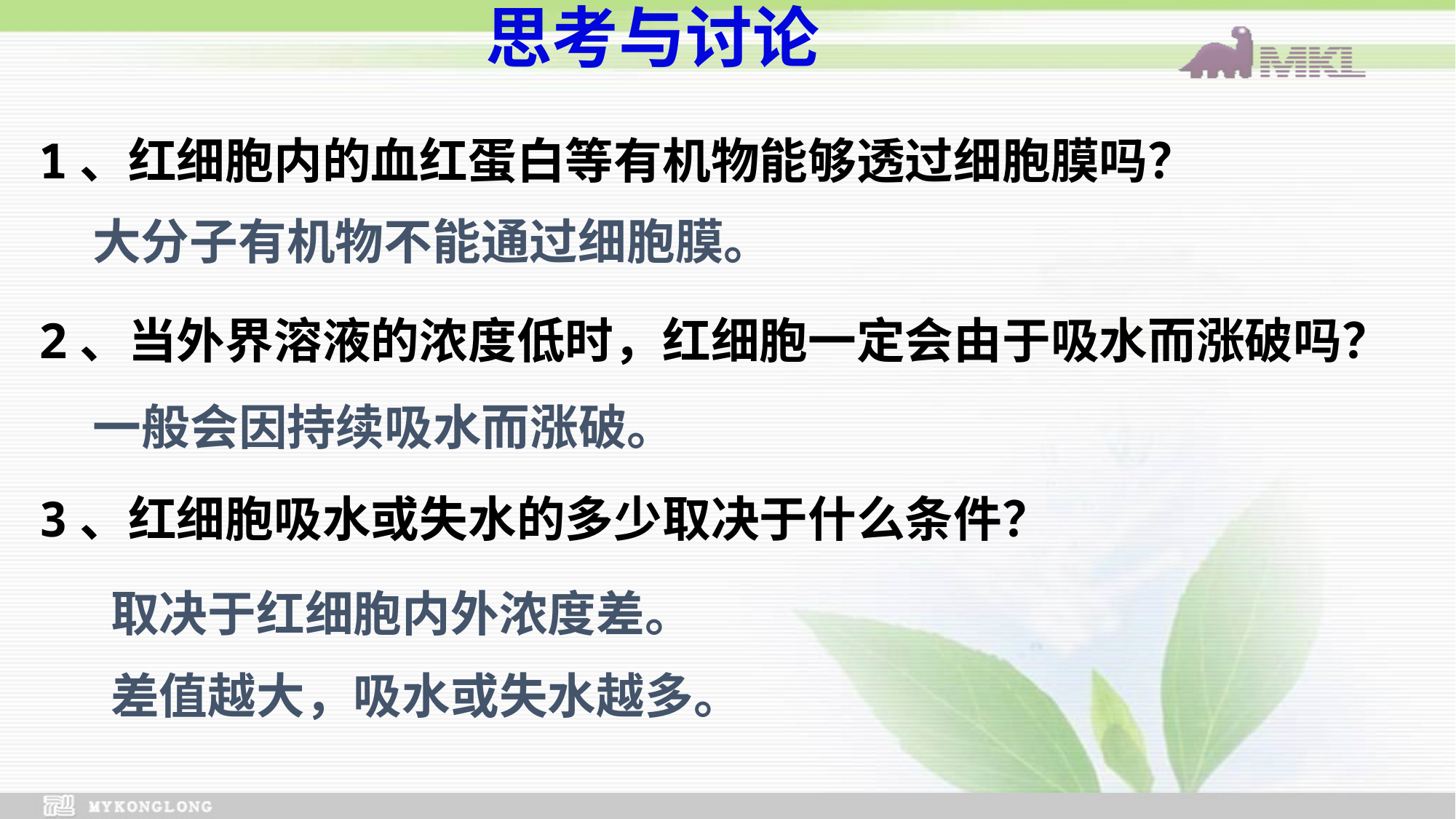

思考与讨论
1、红细胞内的血红蛋白等有机物能够透过细胞膜吗？

2、当外界溶液的浓度低时，红细胞一定会由于吸水而涨破吗？

3、红细胞吸水或失水的多少取决于什么条件？

大分子有机物不能通过细胞膜。
一般会因持续吸水而涨破。
取决于红细胞内外浓度差。
差值越大，吸水或失水越多。